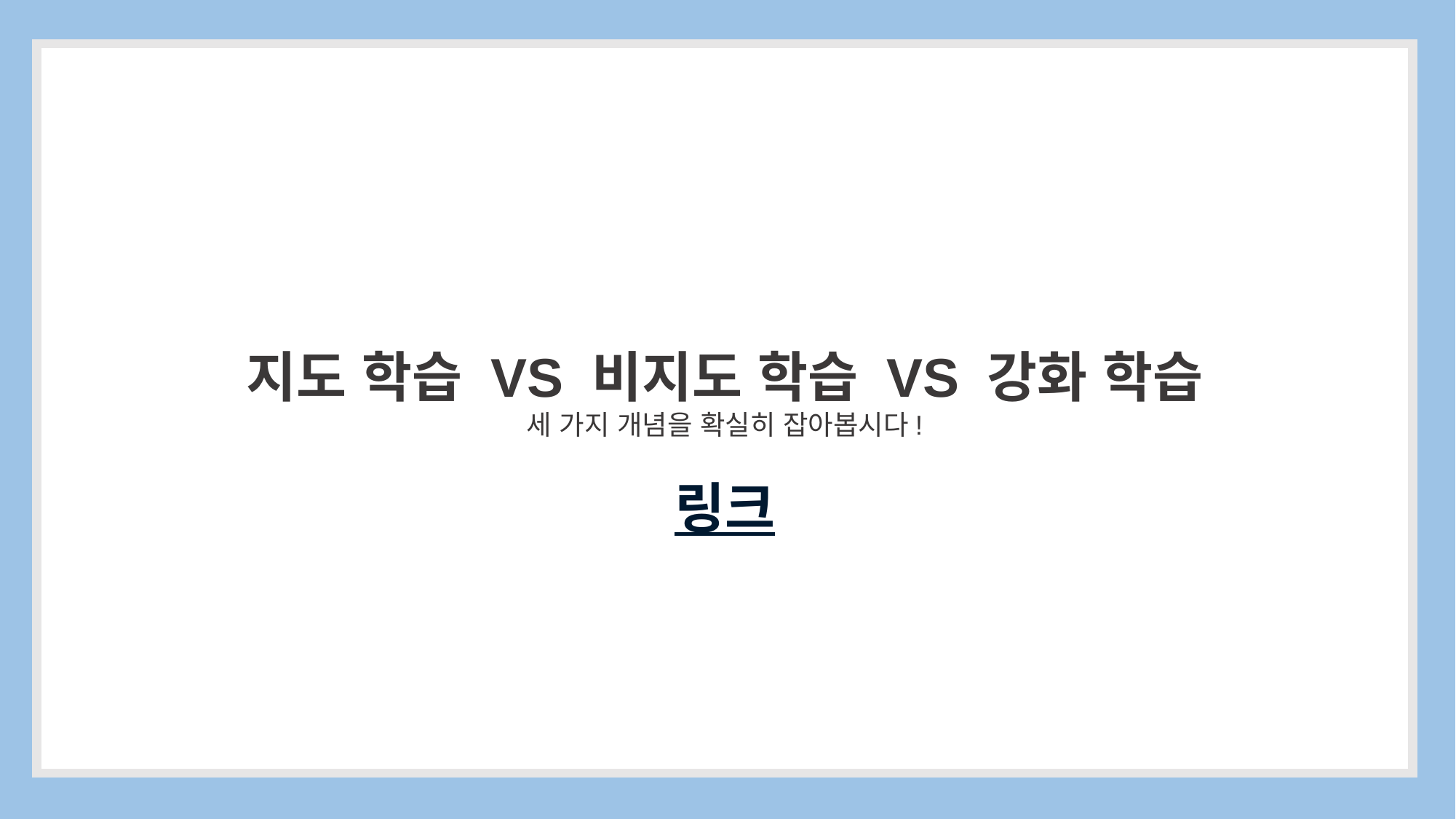

지도 학습 VS 비지도 학습 VS 강화 학습
세 가지 개념을 확실히 잡아봅시다!

링크